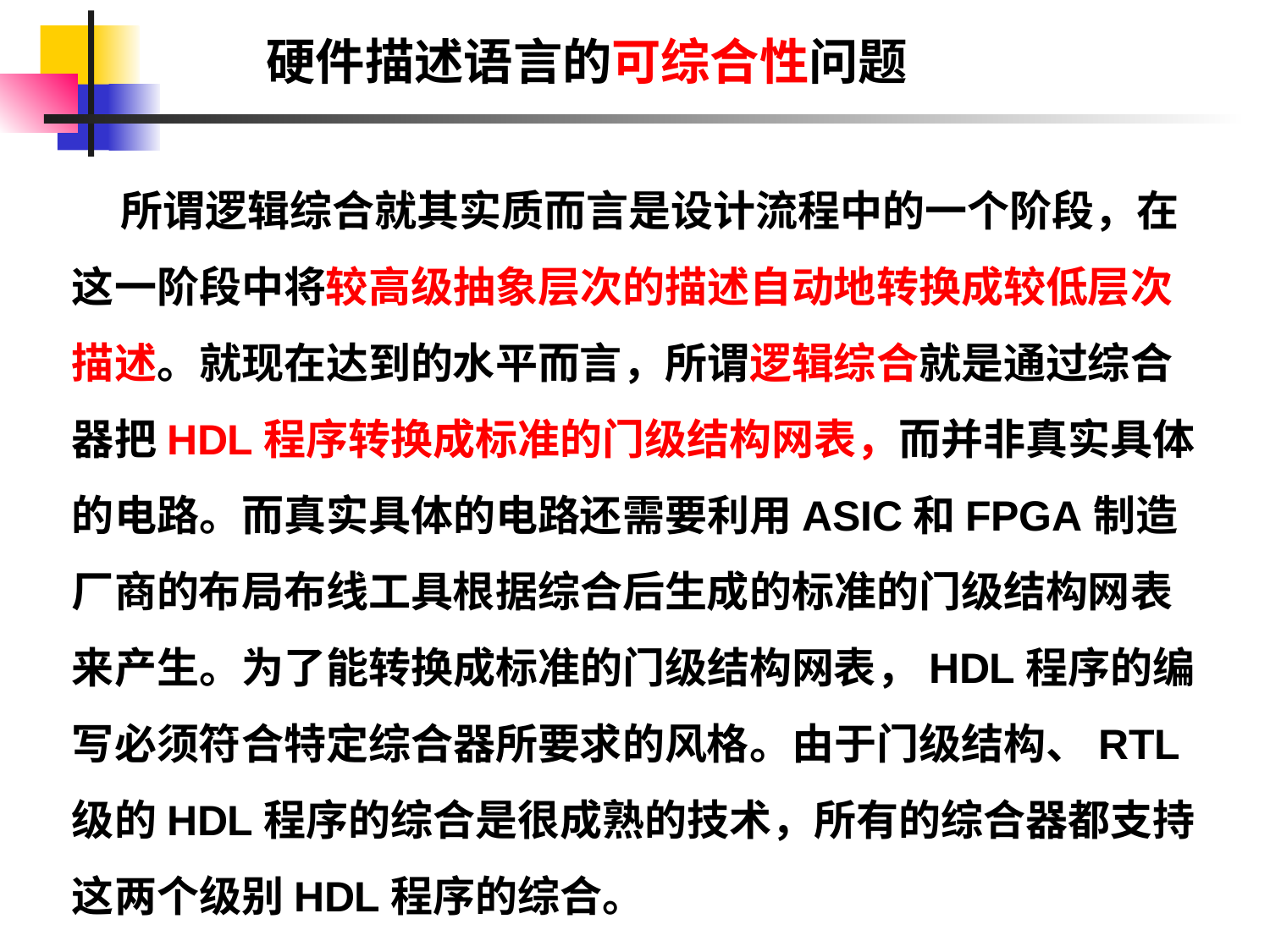

硬件描述语言的可综合性问题
    所谓逻辑综合就其实质而言是设计流程中的一个阶段，在这一阶段中将较高级抽象层次的描述自动地转换成较低层次描述。就现在达到的水平而言，所谓逻辑综合就是通过综合器把HDL程序转换成标准的门级结构网表，而并非真实具体的电路。而真实具体的电路还需要利用ASIC和FPGA制造厂商的布局布线工具根据综合后生成的标准的门级结构网表来产生。为了能转换成标准的门级结构网表，HDL程序的编写必须符合特定综合器所要求的风格。由于门级结构、RTL级的HDL程序的综合是很成熟的技术，所有的综合器都支持这两个级别HDL程序的综合。